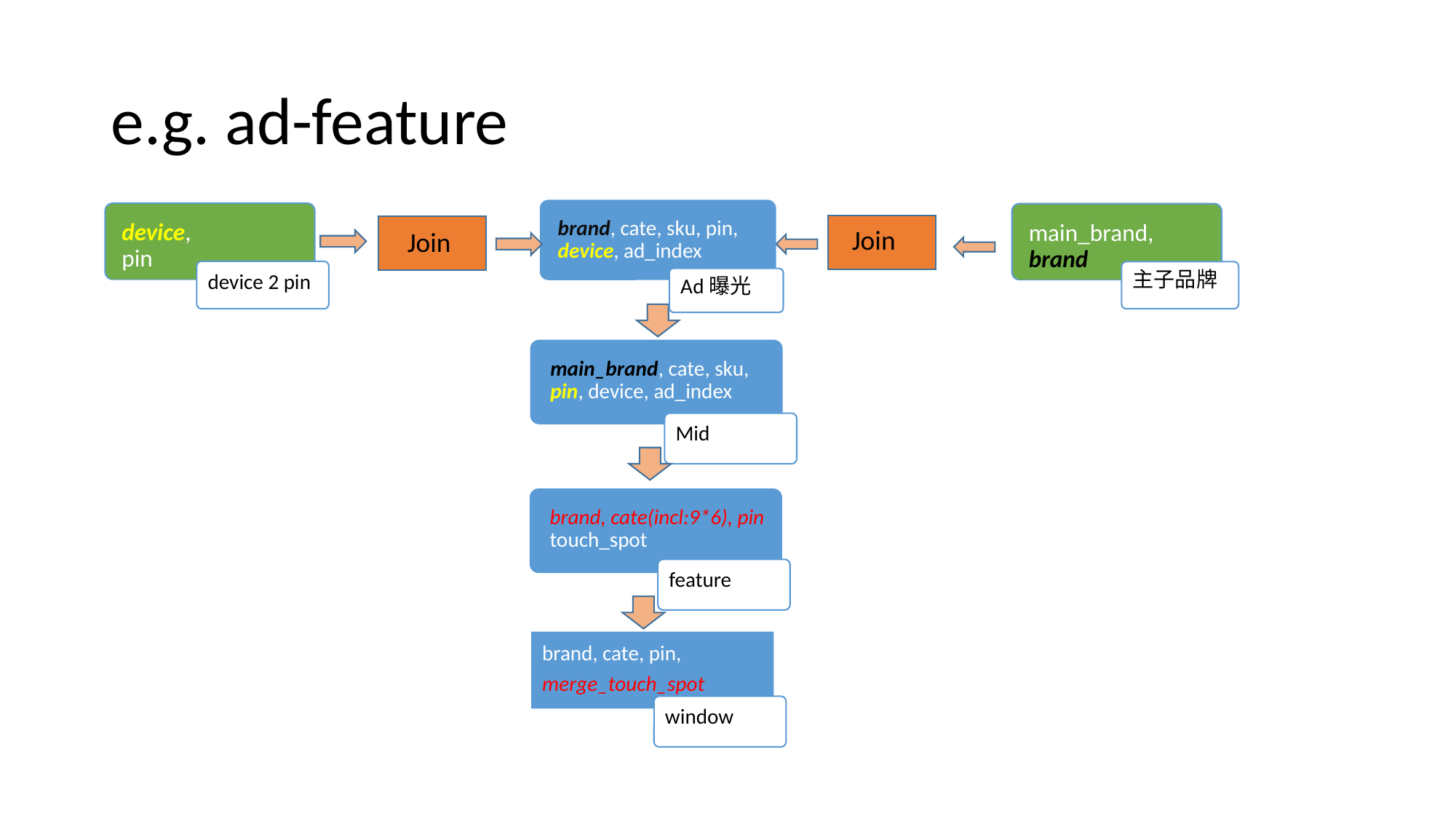

# e.g. ad-feature

brand, cate, sku, pin, device, ad_index

device,               pin

main_brand, brand

Join
Join

device 2 pin

主子品牌

Ad曝光

main_brand, cate, sku, pin, device, ad_index

Mid

brand, cate(incl:9*6), pin touch_spot

feature

brand, cate, pin,
merge_touch_spot
window